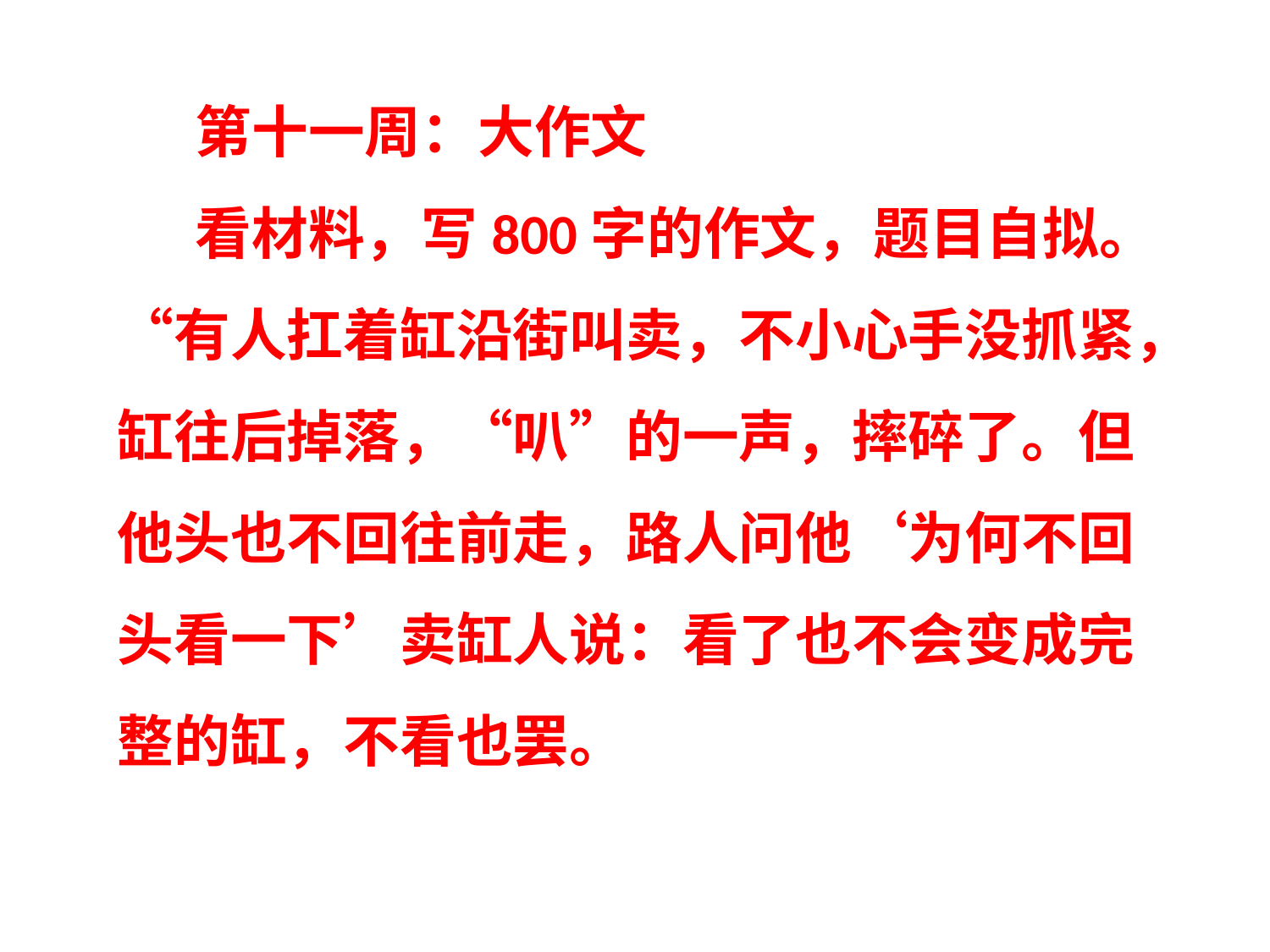

第十一周：大作文
     看材料，写800字的作文，题目自拟。“有人扛着缸沿街叫卖，不小心手没抓紧，缸往后掉落，“叭”的一声，摔碎了。但他头也不回往前走，路人问他‘为何不回头看一下’卖缸人说：看了也不会变成完整的缸，不看也罢。